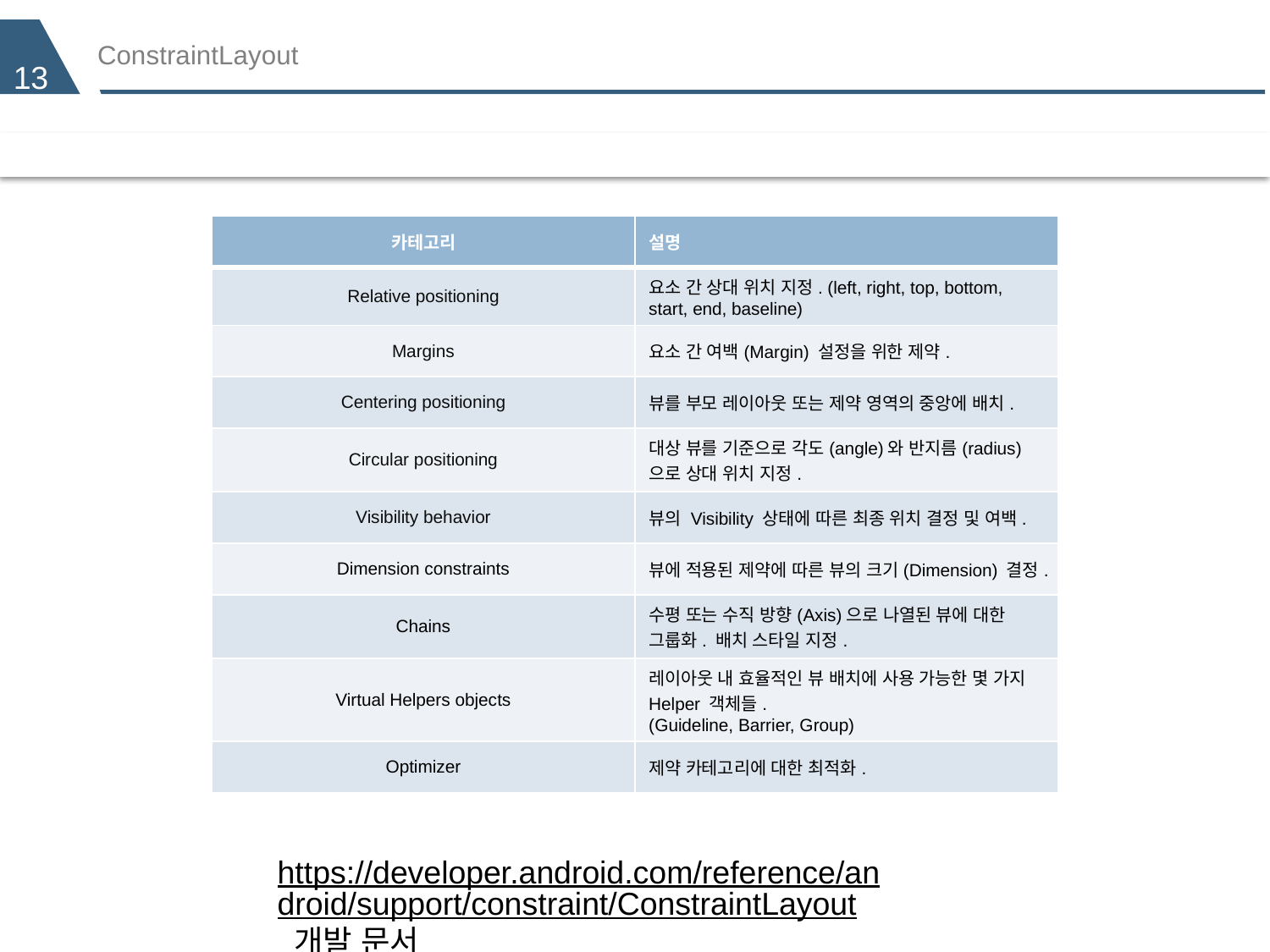

# ConstraintLayout
13
| 카테고리 | 설명 |
| --- | --- |
| Relative positioning | 요소 간 상대 위치 지정. (left, right, top, bottom, start, end, baseline) |
| Margins | 요소 간 여백(Margin) 설정을 위한 제약. |
| Centering positioning | 뷰를 부모 레이아웃 또는 제약 영역의 중앙에 배치. |
| Circular positioning | 대상 뷰를 기준으로 각도(angle)와 반지름(radius)으로 상대 위치 지정. |
| Visibility behavior | 뷰의 Visibility 상태에 따른 최종 위치 결정 및 여백. |
| Dimension constraints | 뷰에 적용된 제약에 따른 뷰의 크기(Dimension) 결정. |
| Chains | 수평 또는 수직 방향(Axis)으로 나열된 뷰에 대한 그룹화. 배치 스타일 지정. |
| Virtual Helpers objects | 레이아웃 내 효율적인 뷰 배치에 사용 가능한 몇 가지 Helper 객체들. (Guideline, Barrier, Group) |
| Optimizer | 제약 카테고리에 대한 최적화. |
https://developer.android.com/reference/android/support/constraint/ConstraintLayout 개발 문서